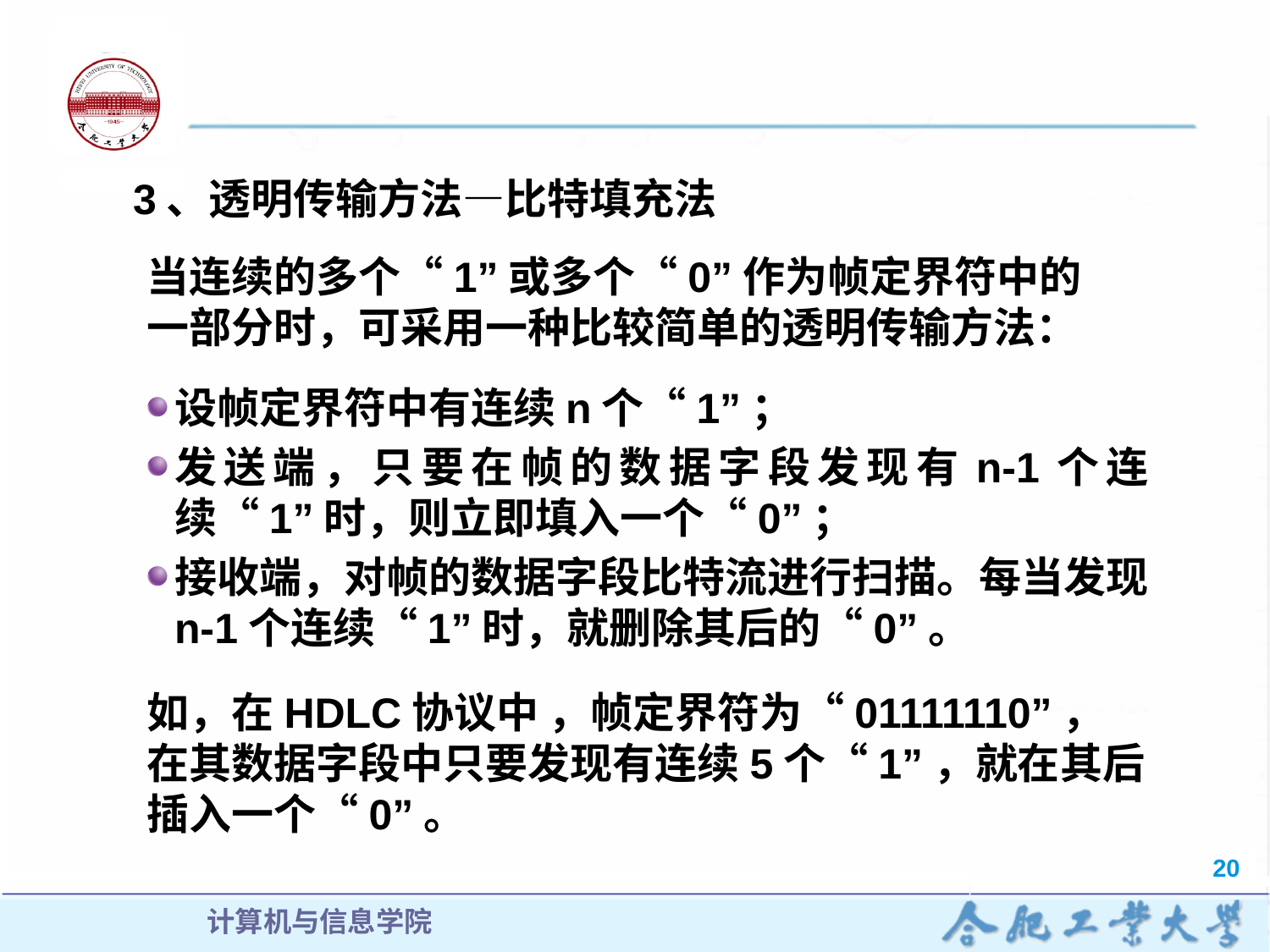

#
3、透明传输方法—比特填充法
当连续的多个“1”或多个“0”作为帧定界符中的一部分时，可采用一种比较简单的透明传输方法：
设帧定界符中有连续n个“1”；
发送端，只要在帧的数据字段发现有n-1个连续“1”时，则立即填入一个“0”；
接收端，对帧的数据字段比特流进行扫描。每当发现n-1个连续“1”时，就删除其后的“0”。
如，在HDLC协议中 ，帧定界符为“01111110”，
在其数据字段中只要发现有连续5个“1”，就在其后插入一个“0”。